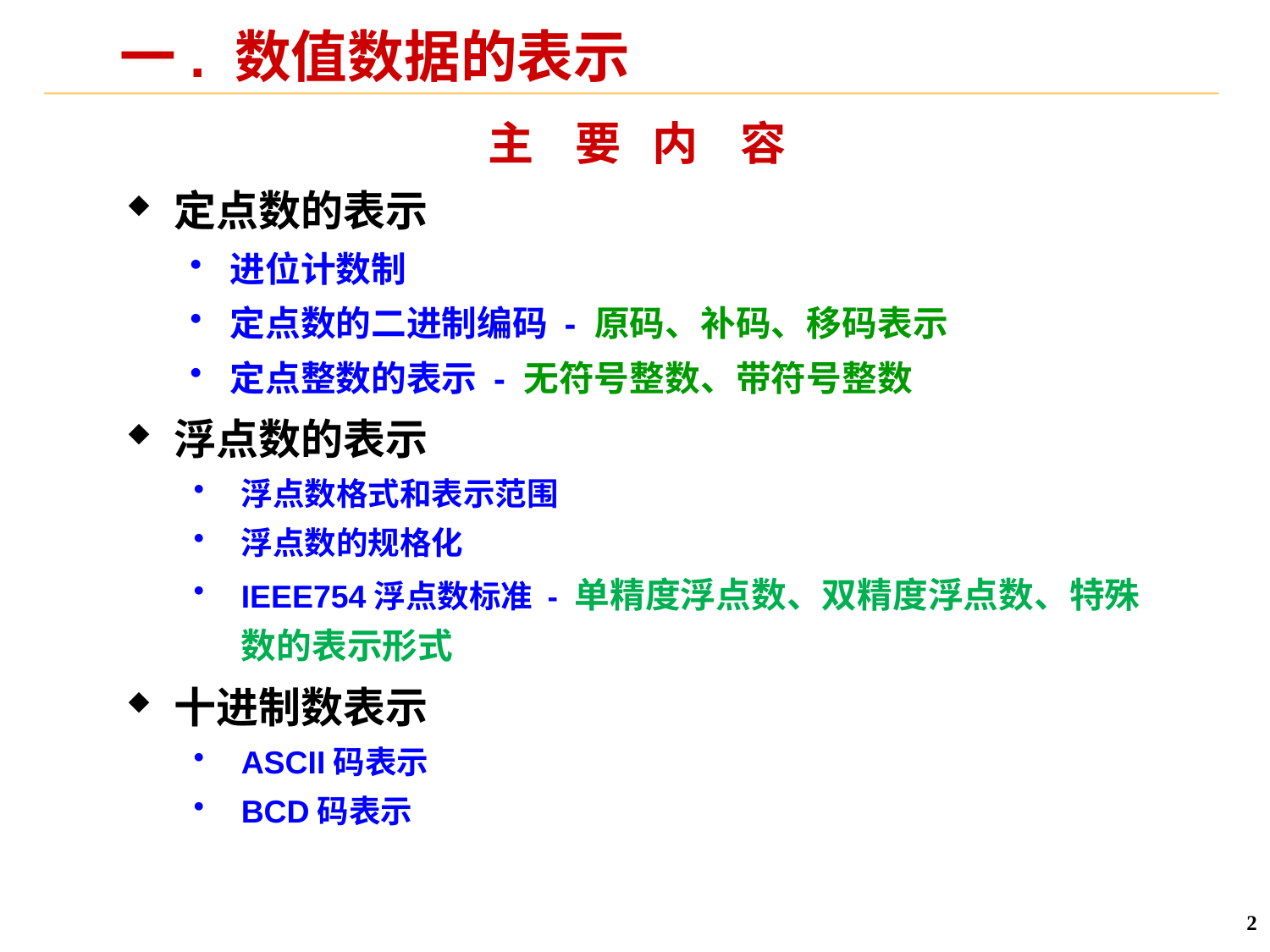

# 一. 数值数据的表示
主    要   内    容
定点数的表示
进位计数制
定点数的二进制编码 - 原码、补码、移码表示
定点整数的表示 - 无符号整数、带符号整数
浮点数的表示
浮点数格式和表示范围
浮点数的规格化
IEEE754浮点数标准 - 单精度浮点数、双精度浮点数、特殊数的表示形式
十进制数表示
ASCII码表示
BCD码表示
2